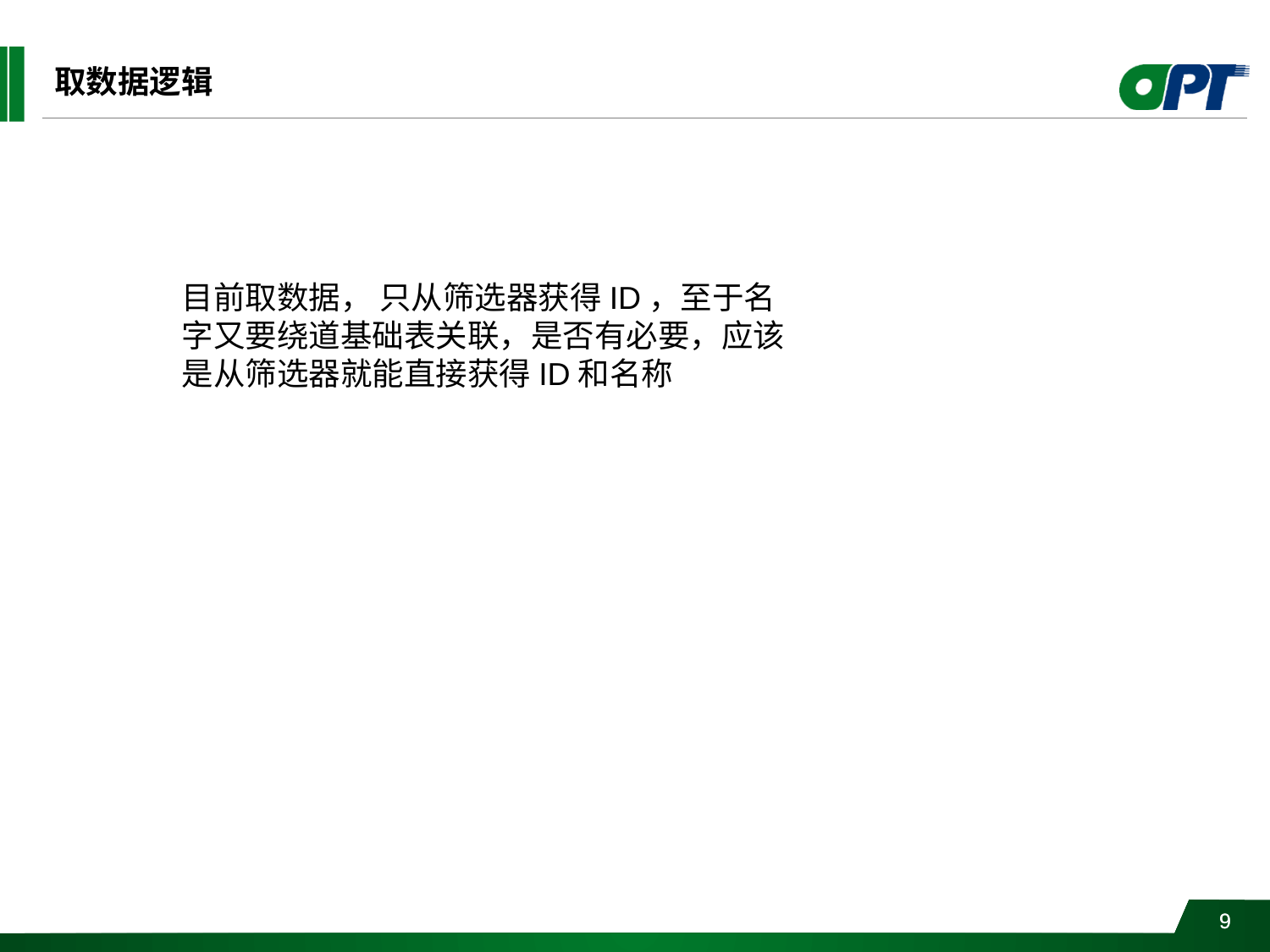

取数据逻辑
目前取数据， 只从筛选器获得ID，至于名字又要绕道基础表关联，是否有必要，应该是从筛选器就能直接获得ID和名称